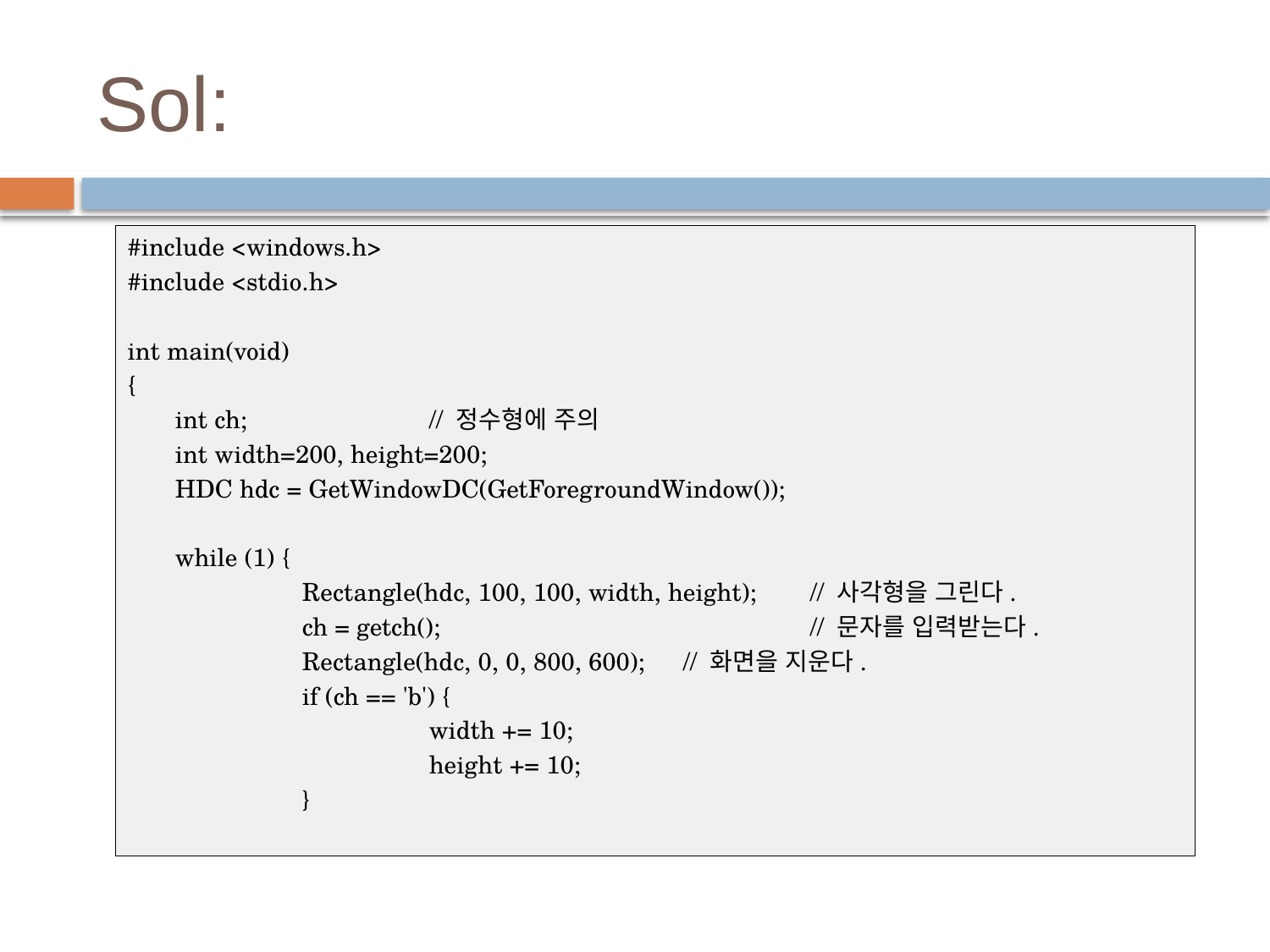

# Sol:
#include <windows.h>
#include <stdio.h>

int main(void)
{
	int ch;		// 정수형에 주의
	int width=200, height=200;
	HDC hdc = GetWindowDC(GetForegroundWindow());

	while (1) {
		Rectangle(hdc, 100, 100, width, height);	// 사각형을 그린다.
		ch = getch(); 			// 문자를 입력받는다.
		Rectangle(hdc, 0, 0, 800, 600); 	// 화면을 지운다.
		if (ch == 'b') {
			width += 10;
			height += 10;
		}